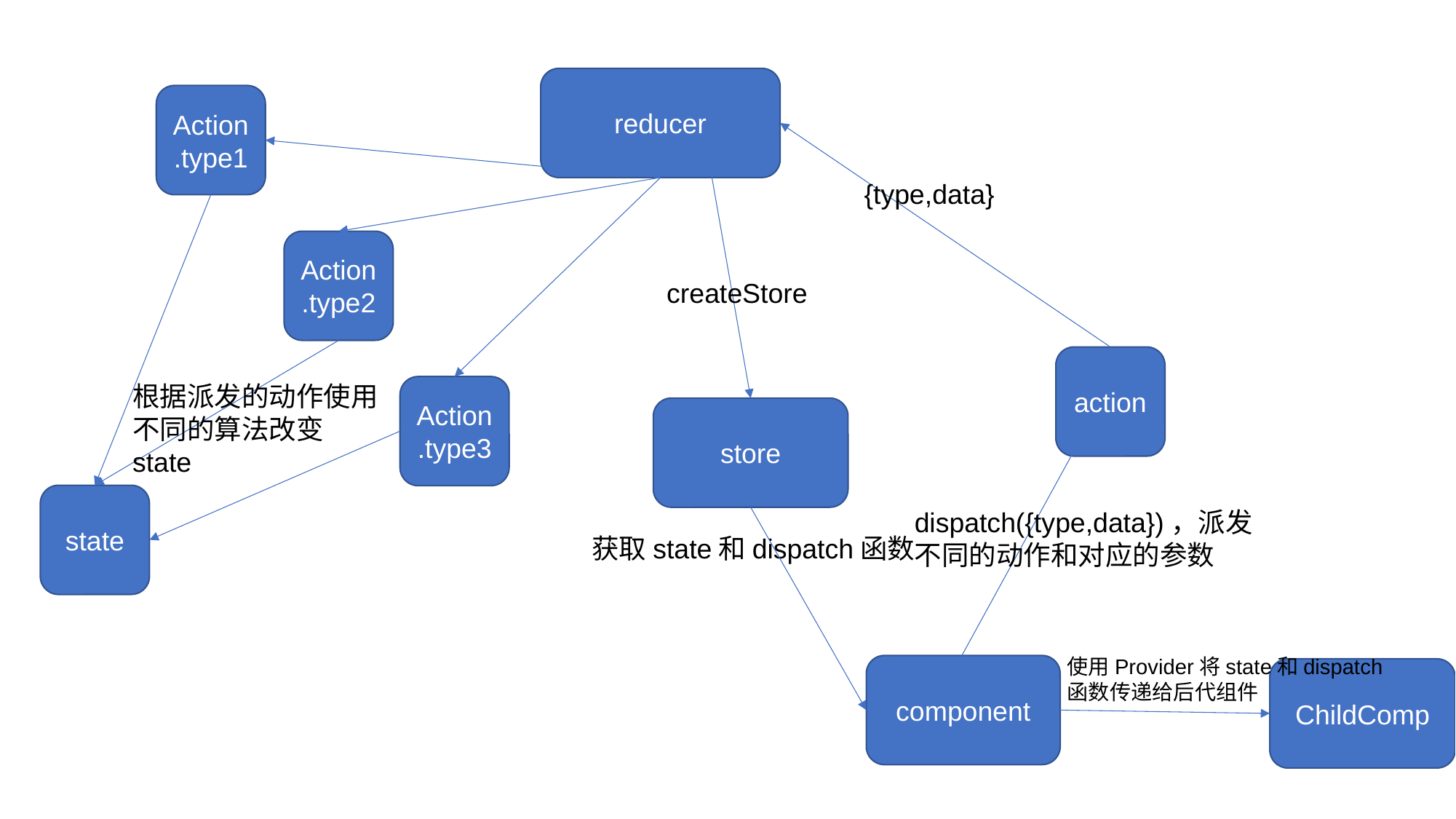

reducer
Action.type1
{type,data}
Action.type2
createStore
action
根据派发的动作使用不同的算法改变state
Action.type3
store
state
dispatch({type,data})，派发不同的动作和对应的参数
获取state和dispatch函数
使用Provider将state和dispatch函数传递给后代组件
component
ChildComp